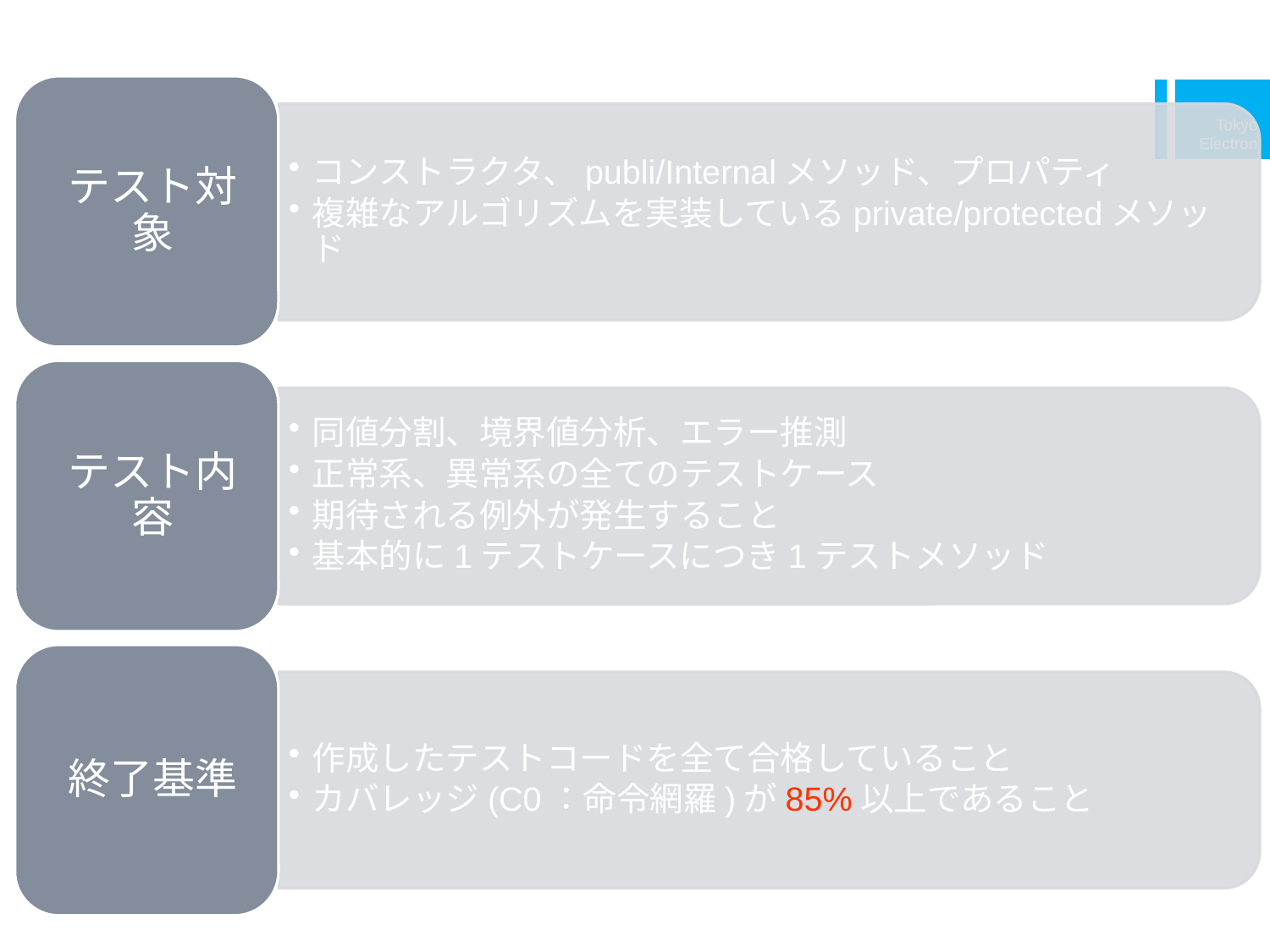

コンストラクタ、publi/Internalメソッド、プロパティ
複雑なアルゴリズムを実装しているprivate/protectedメソッド
テスト対象
同値分割、境界値分析、エラー推測
正常系、異常系の全てのテストケース
期待される例外が発生すること
基本的に1テストケースにつき1テストメソッド
テスト内容
作成したテストコードを全て合格していること
カバレッジ(C0：命令網羅)が85%以上であること
終了基準